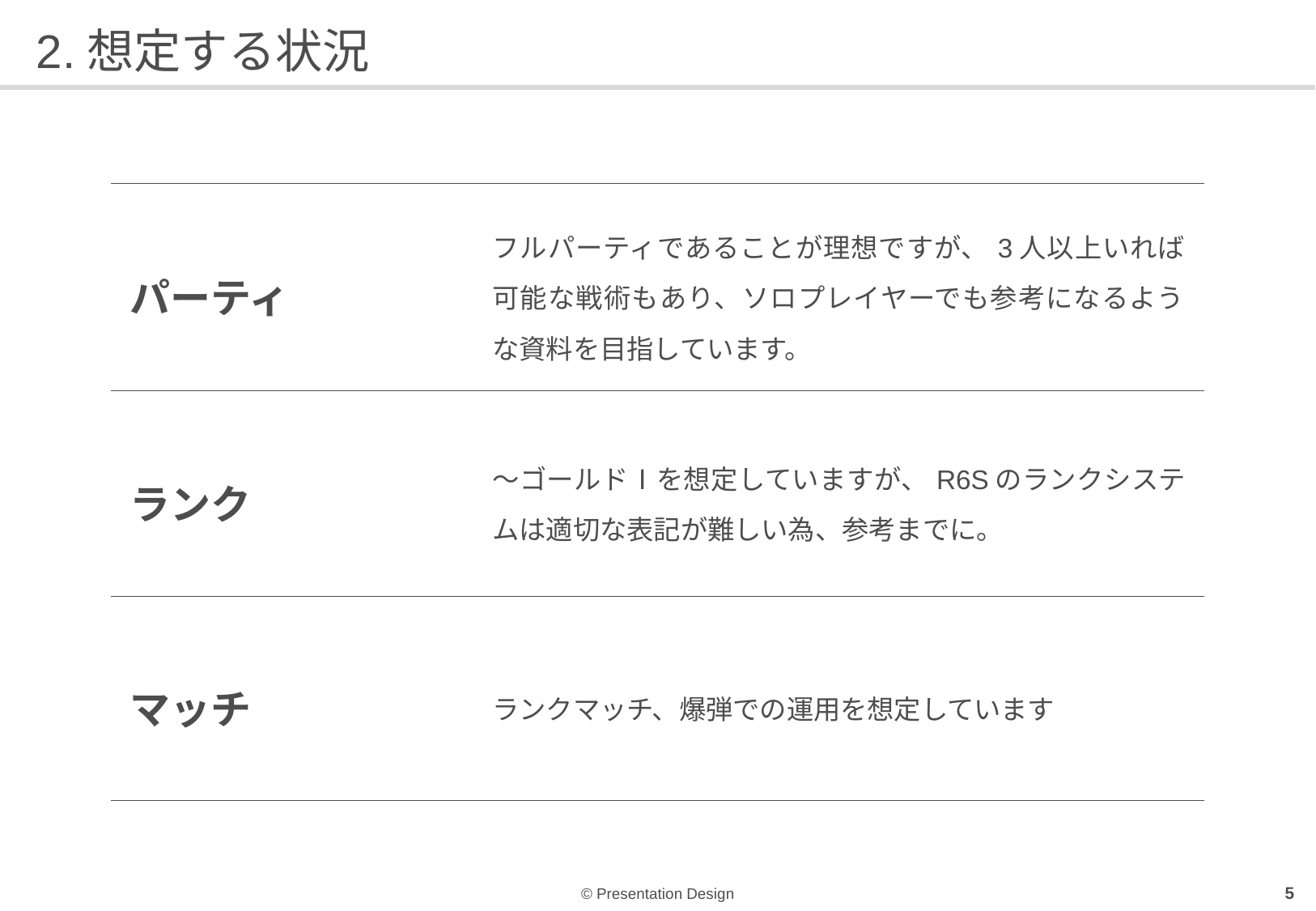

# 2.想定する状況
|  |  |
| --- | --- |
| パーティ | フルパーティであることが理想ですが、3人以上いれば可能な戦術もあり、ソロプレイヤーでも参考になるような資料を目指しています。 |
| ランク | ～ゴールドⅠを想定していますが、R6Sのランクシステムは適切な表記が難しい為、参考までに。 |
| マッチ | ランクマッチ、爆弾での運用を想定しています |
|  |  |
5